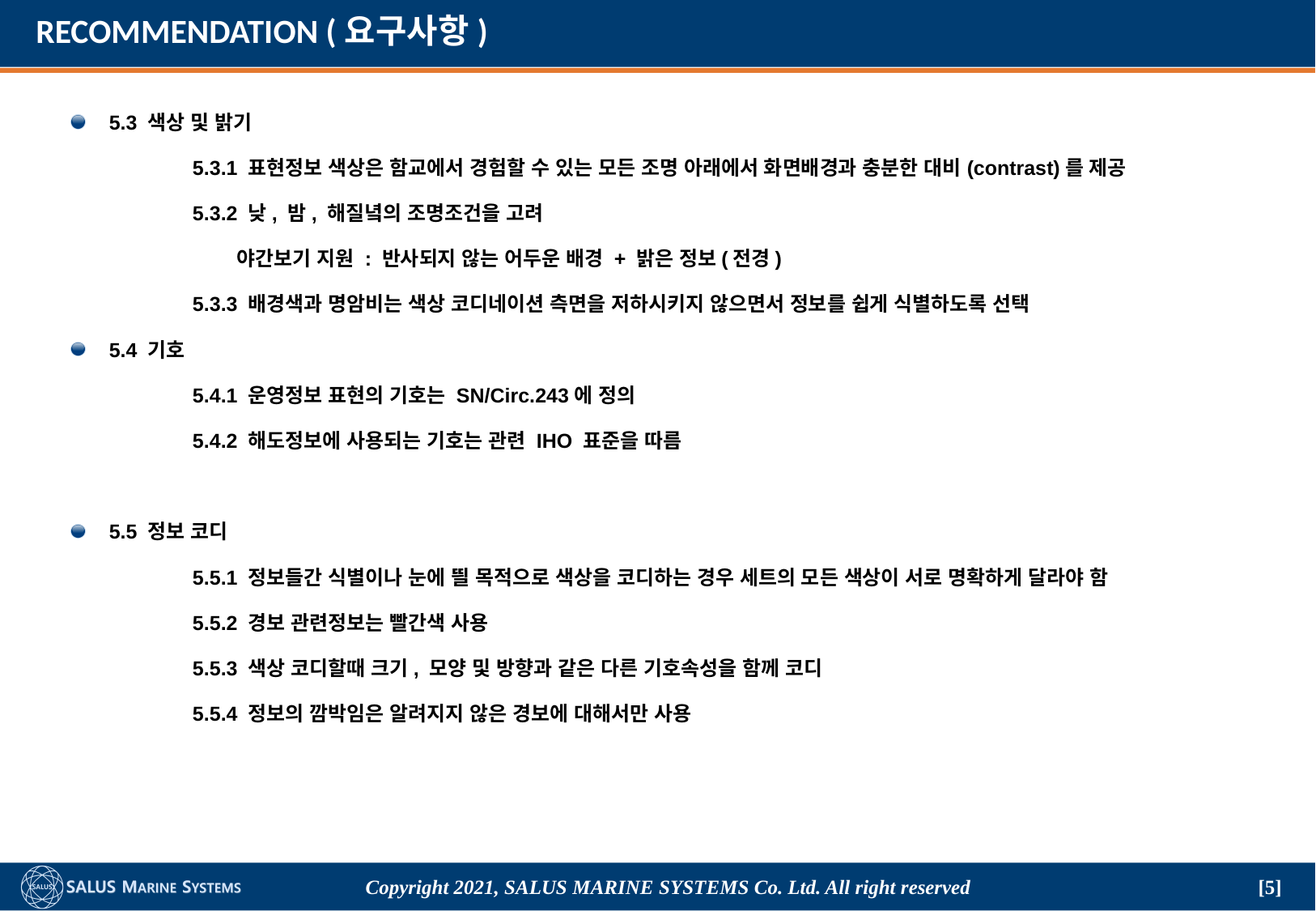

# RECOMMENDATION (요구사항)
5.3 색상 및 밝기
	5.3.1 표현정보 색상은 함교에서 경험할 수 있는 모든 조명 아래에서 화면배경과 충분한 대비(contrast)를 제공
	5.3.2 낮, 밤, 해질녘의 조명조건을 고려
	       야간보기 지원 : 반사되지 않는 어두운 배경 + 밝은 정보(전경)
	5.3.3 배경색과 명암비는 색상 코디네이션 측면을 저하시키지 않으면서 정보를 쉽게 식별하도록 선택
5.4 기호
	5.4.1 운영정보 표현의 기호는 SN/Circ.243에 정의
	5.4.2 해도정보에 사용되는 기호는 관련 IHO 표준을 따름

5.5 정보 코디
	5.5.1 정보들간 식별이나 눈에 띌 목적으로 색상을 코디하는 경우 세트의 모든 색상이 서로 명확하게 달라야 함
	5.5.2 경보 관련정보는 빨간색 사용
	5.5.3 색상 코디할때 크기, 모양 및 방향과 같은 다른 기호속성을 함께 코디
	5.5.4 정보의 깜박임은 알려지지 않은 경보에 대해서만 사용

Copyright 2021, SALUS Marine Systems Co. Ltd. All right reserved
[5]